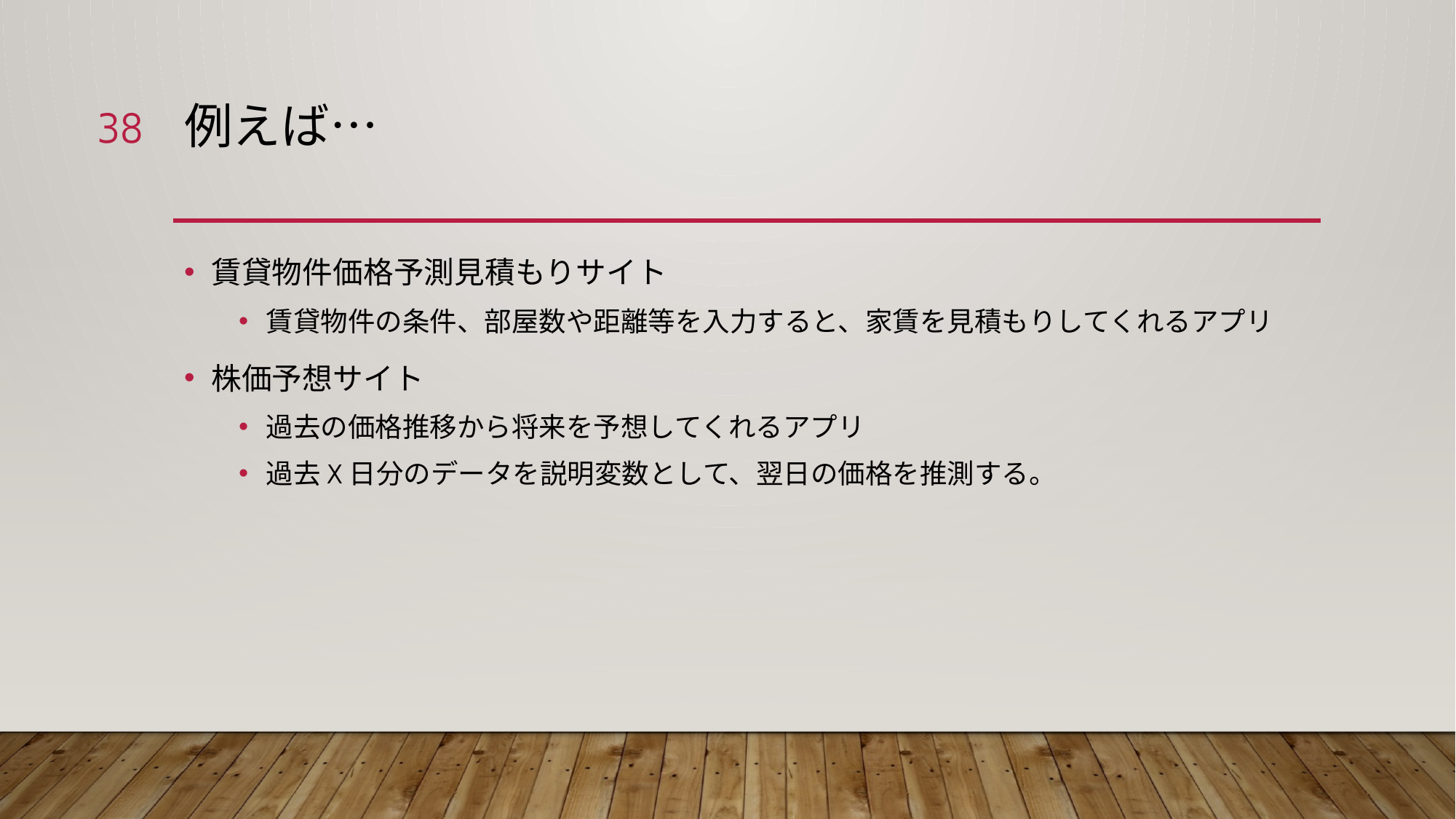

38
# 例えば…
賃貸物件価格予測見積もりサイト
賃貸物件の条件、部屋数や距離等を入力すると、家賃を見積もりしてくれるアプリ
株価予想サイト
過去の価格推移から将来を予想してくれるアプリ
過去X日分のデータを説明変数として、翌日の価格を推測する。